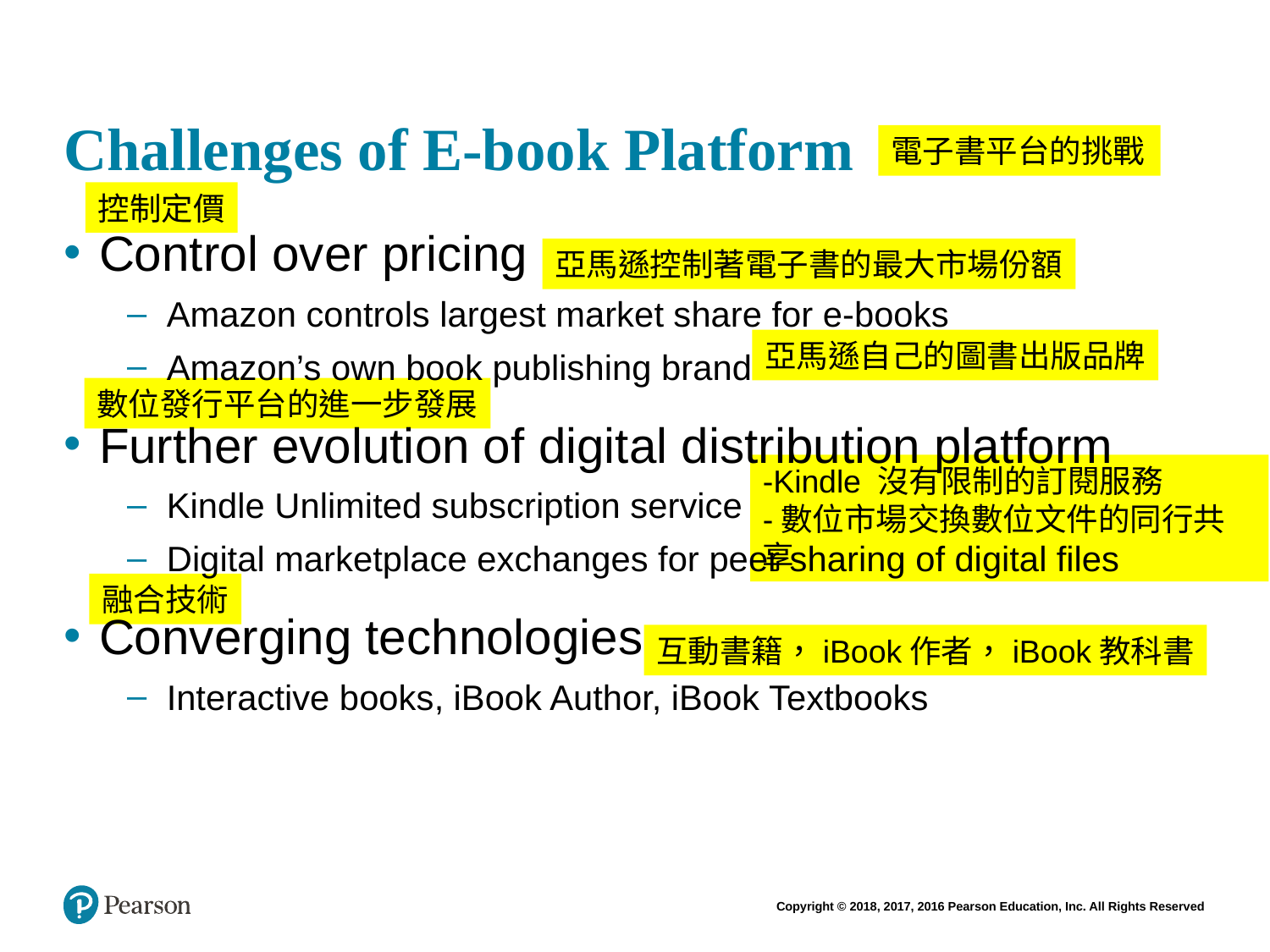

# Challenges of E-book Platform
電子書平台的挑戰
控制定價
Control over pricing
Amazon controls largest market share for e-books
Amazon’s own book publishing brand
Further evolution of digital distribution platform
Kindle Unlimited subscription service
Digital marketplace exchanges for peer sharing of digital files
Converging technologies
Interactive books, iBook Author, iBook Textbooks
亞馬遜控制著電子書的最大市場份額
亞馬遜自己的圖書出版品牌
數位發行平台的進一步發展
-Kindle 沒有限制的訂閱服務
-數位市場交換數位文件的同行共享
融合技術
互動書籍，iBook作者，iBook教科書